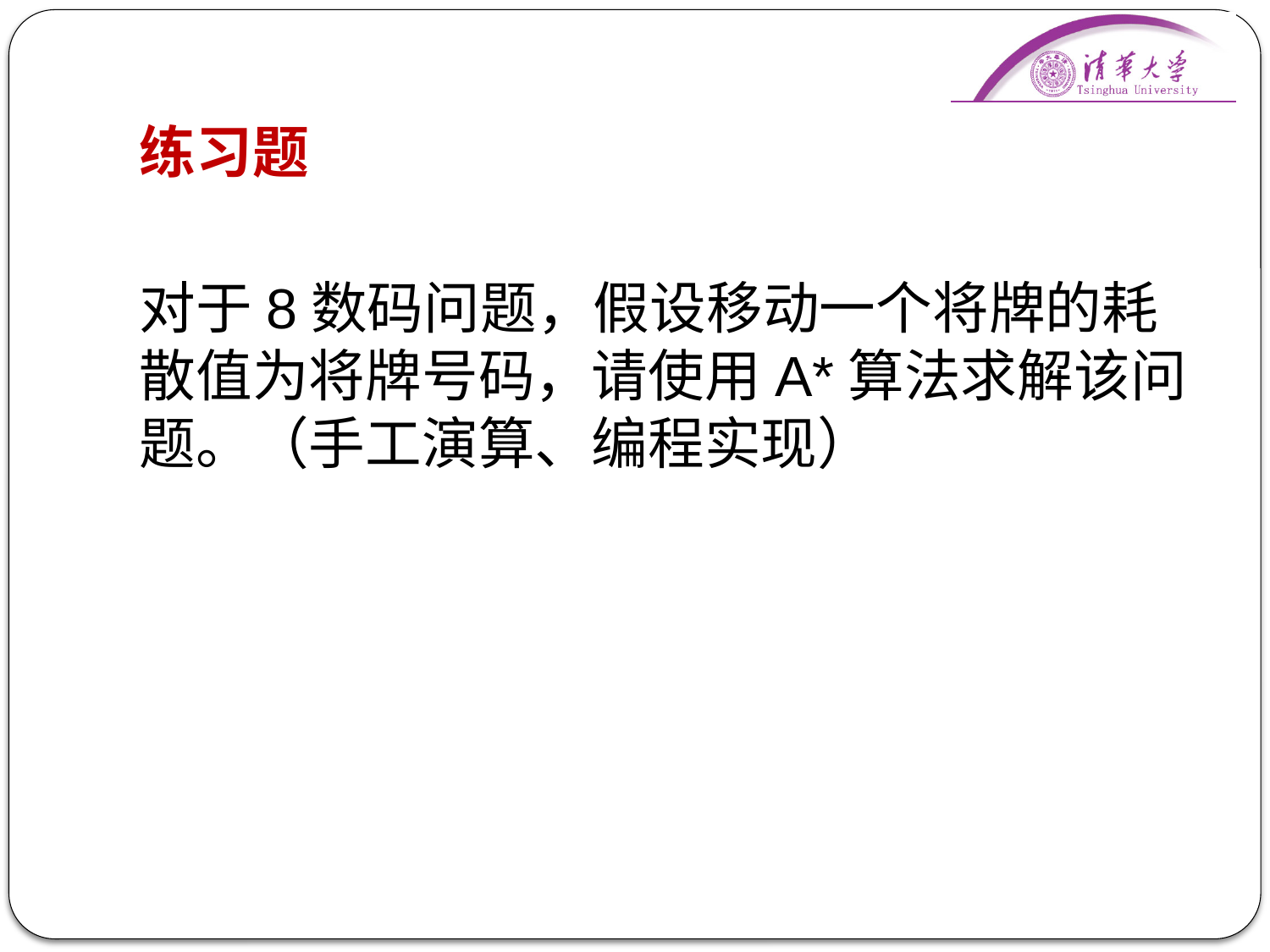

# 练习题

对于8数码问题，假设移动一个将牌的耗散值为将牌号码，请使用A*算法求解该问题。（手工演算、编程实现）